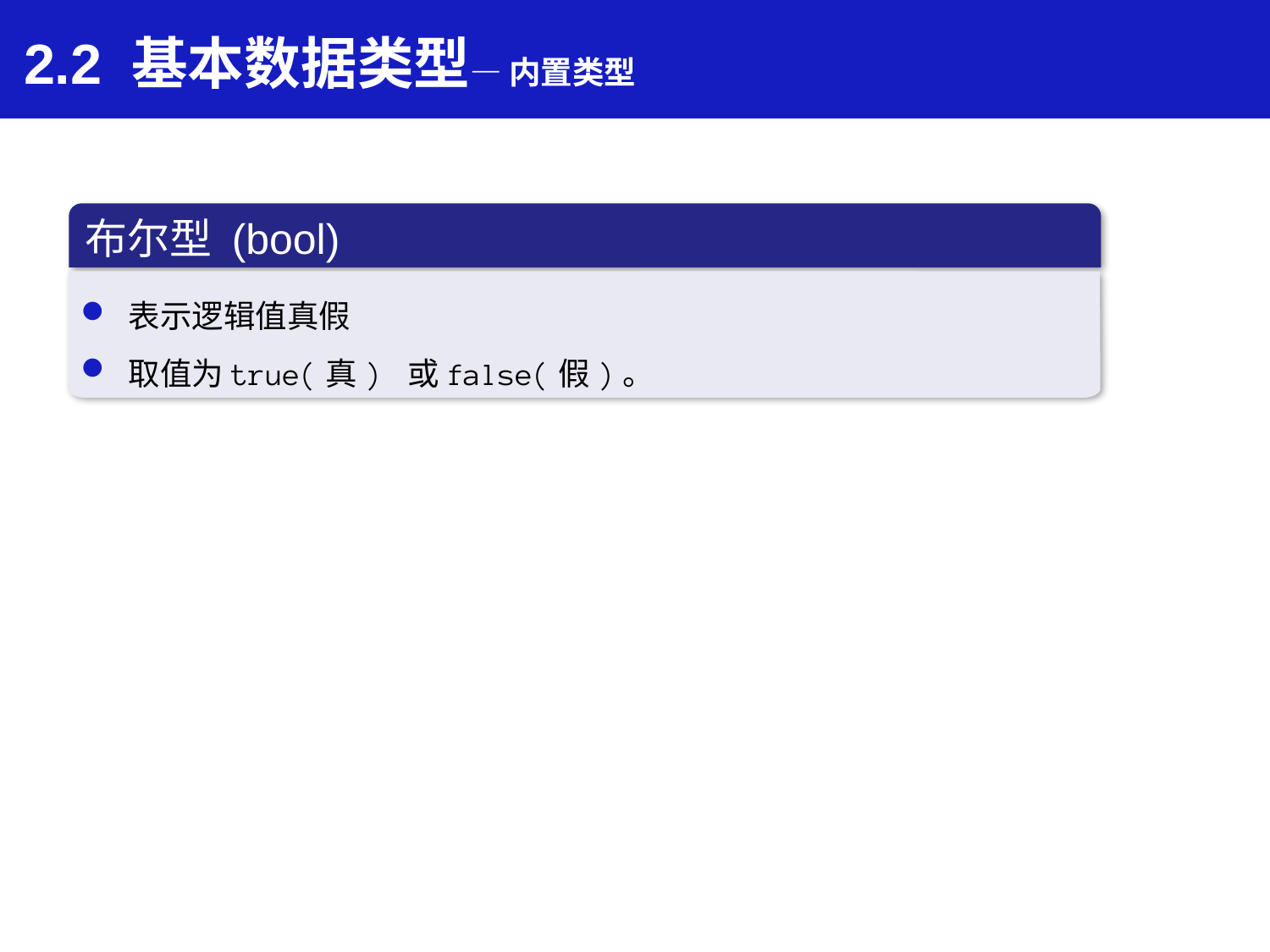

2.2 基本数据类型— 内置类型
布尔型 (bool)
表示逻辑值真假
取值为true(真) 或false(假)。
12